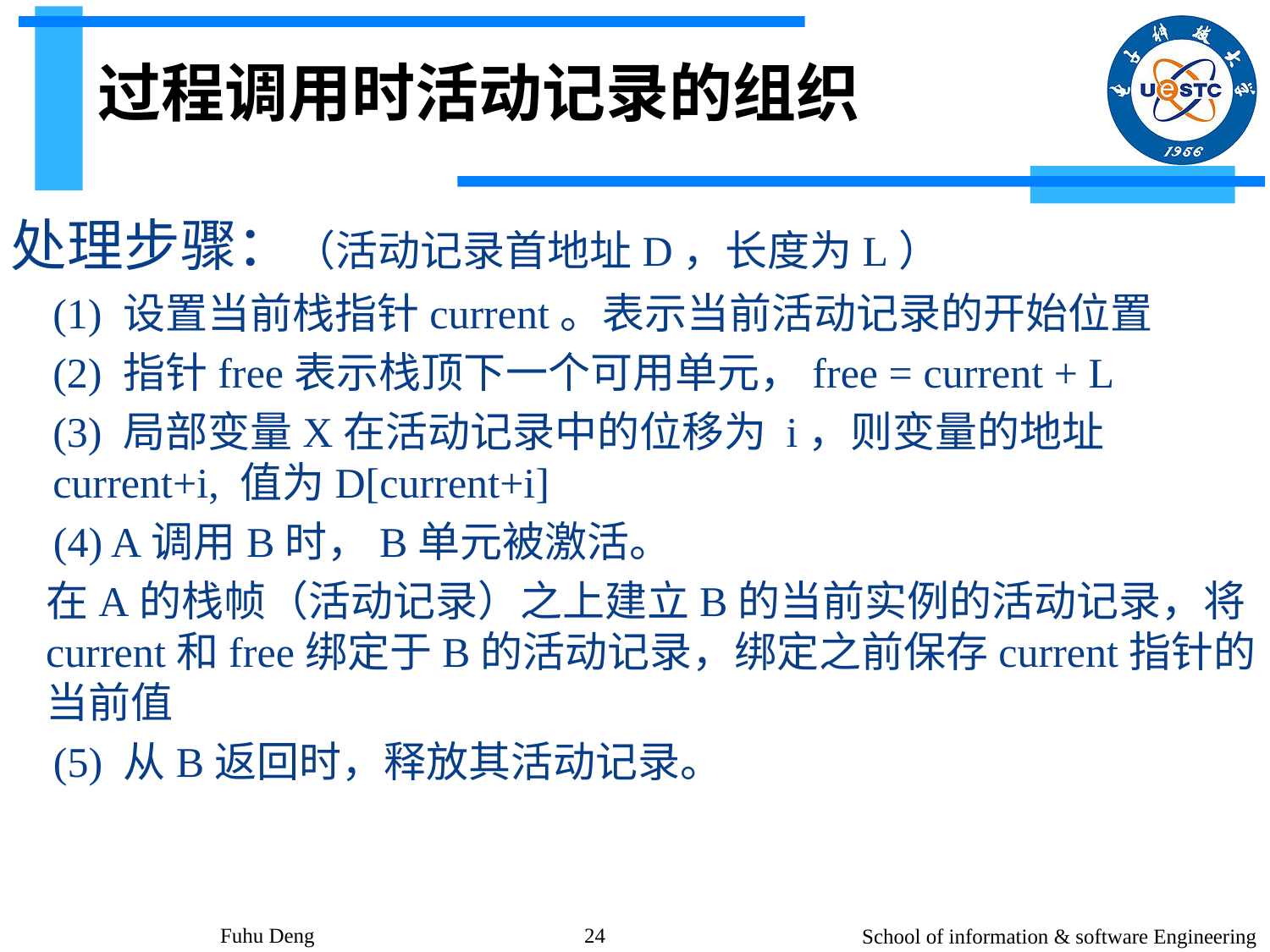

# 过程调用时活动记录的组织
处理步骤：（活动记录首地址D，长度为L）
(1) 设置当前栈指针current。表示当前活动记录的开始位置
(2) 指针free表示栈顶下一个可用单元，free = current + L
(3) 局部变量X在活动记录中的位移为 i，则变量的地址current+i, 值为D[current+i]
    (4) A调用B时，B单元被激活。
在A的栈帧（活动记录）之上建立B的当前实例的活动记录，将current和free绑定于B的活动记录，绑定之前保存current指针的当前值
    (5) 从B返回时，释放其活动记录。

Fuhu Deng
24
School of information & software Engineering